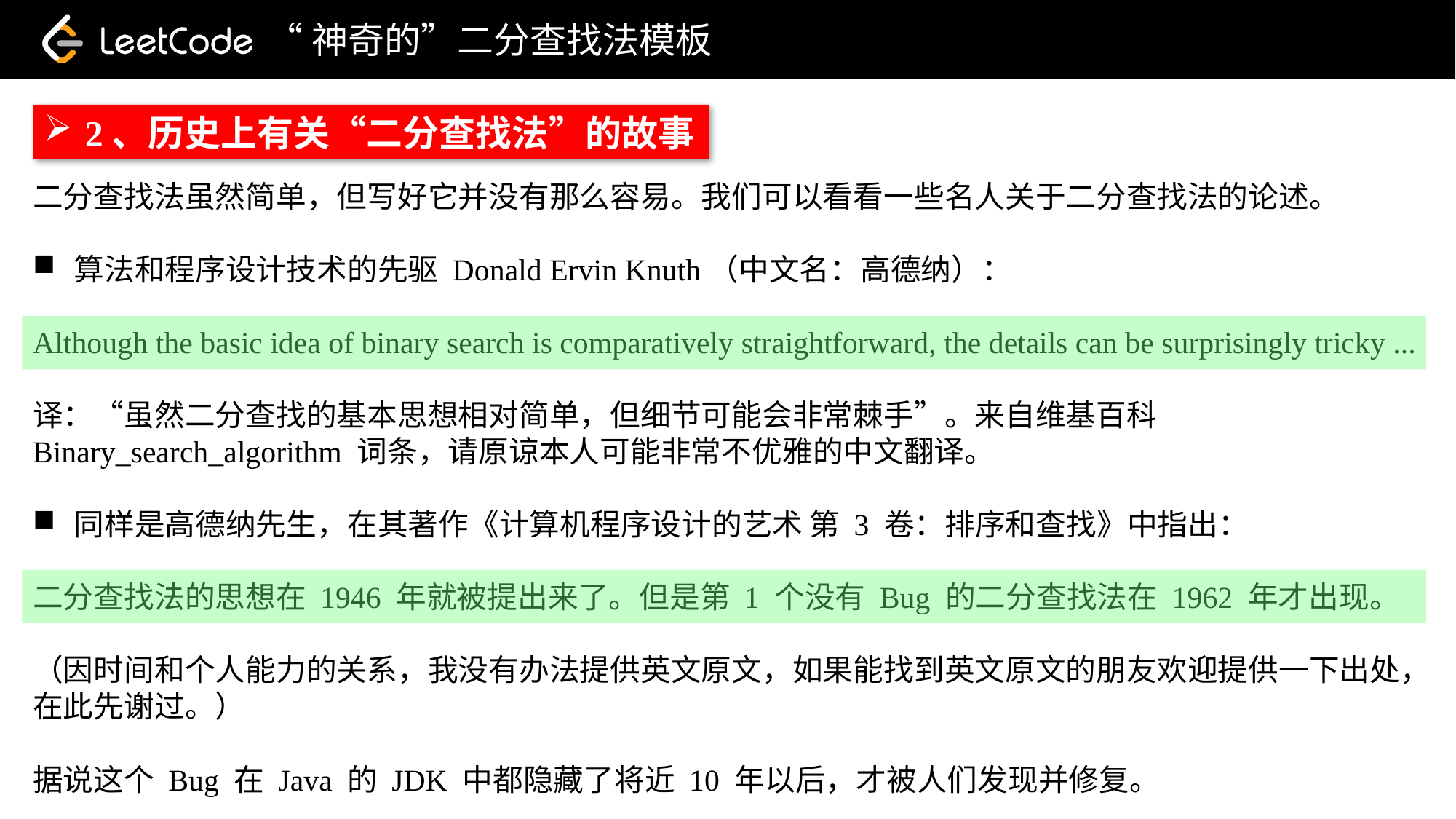

“神奇的”二分查找法模板
2、历史上有关“二分查找法”的故事
二分查找法虽然简单，但写好它并没有那么容易。我们可以看看一些名人关于二分查找法的论述。

算法和程序设计技术的先驱 Donald Ervin Knuth（中文名：高德纳）：

Although the basic idea of binary search is comparatively straightforward, the details can be surprisingly tricky ...

译：“虽然二分查找的基本思想相对简单，但细节可能会非常棘手”。来自维基百科 Binary_search_algorithm 词条，请原谅本人可能非常不优雅的中文翻译。

同样是高德纳先生，在其著作《计算机程序设计的艺术 第 3 卷：排序和查找》中指出：

二分查找法的思想在 1946 年就被提出来了。但是第 1 个没有 Bug 的二分查找法在 1962 年才出现。

（因时间和个人能力的关系，我没有办法提供英文原文，如果能找到英文原文的朋友欢迎提供一下出处，在此先谢过。）

据说这个 Bug 在 Java 的 JDK 中都隐藏了将近 10 年以后，才被人们发现并修复。